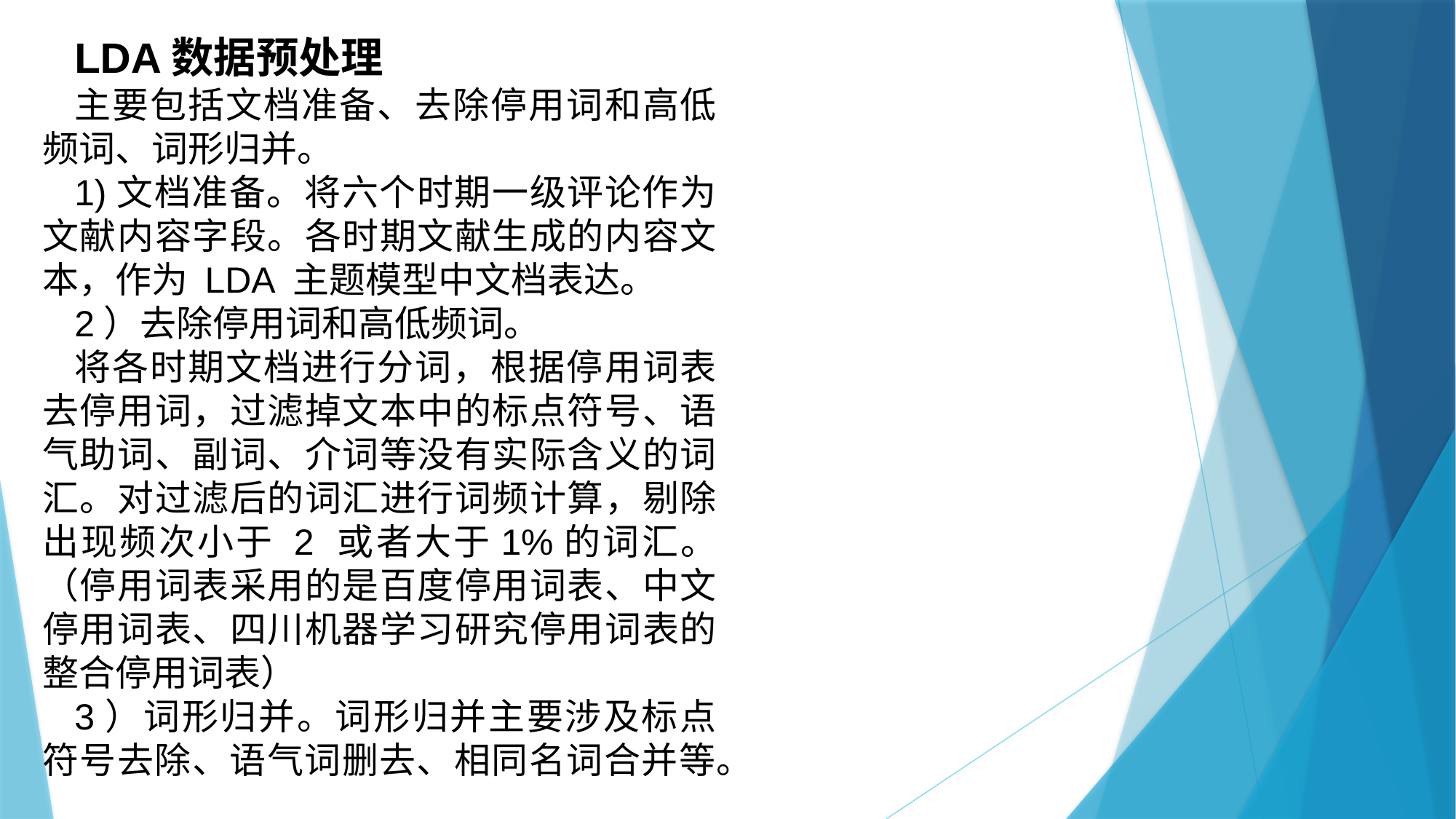

LDA数据预处理
主要包括文档准备、去除停用词和高低频词、词形归并。
1)文档准备。将六个时期一级评论作为文献内容字段。各时期文献生成的内容文本，作为 LDA 主题模型中文档表达。
2）去除停用词和高低频词。
将各时期文档进行分词，根据停用词表去停用词，过滤掉文本中的标点符号、语气助词、副词、介词等没有实际含义的词汇。对过滤后的词汇进行词频计算，剔除出现频次小于 2 或者大于1%的词汇。 （停用词表采用的是百度停用词表、中文停用词表、四川机器学习研究停用词表的整合停用词表）
3）词形归并。词形归并主要涉及标点符号去除、语气词删去、相同名词合并等。